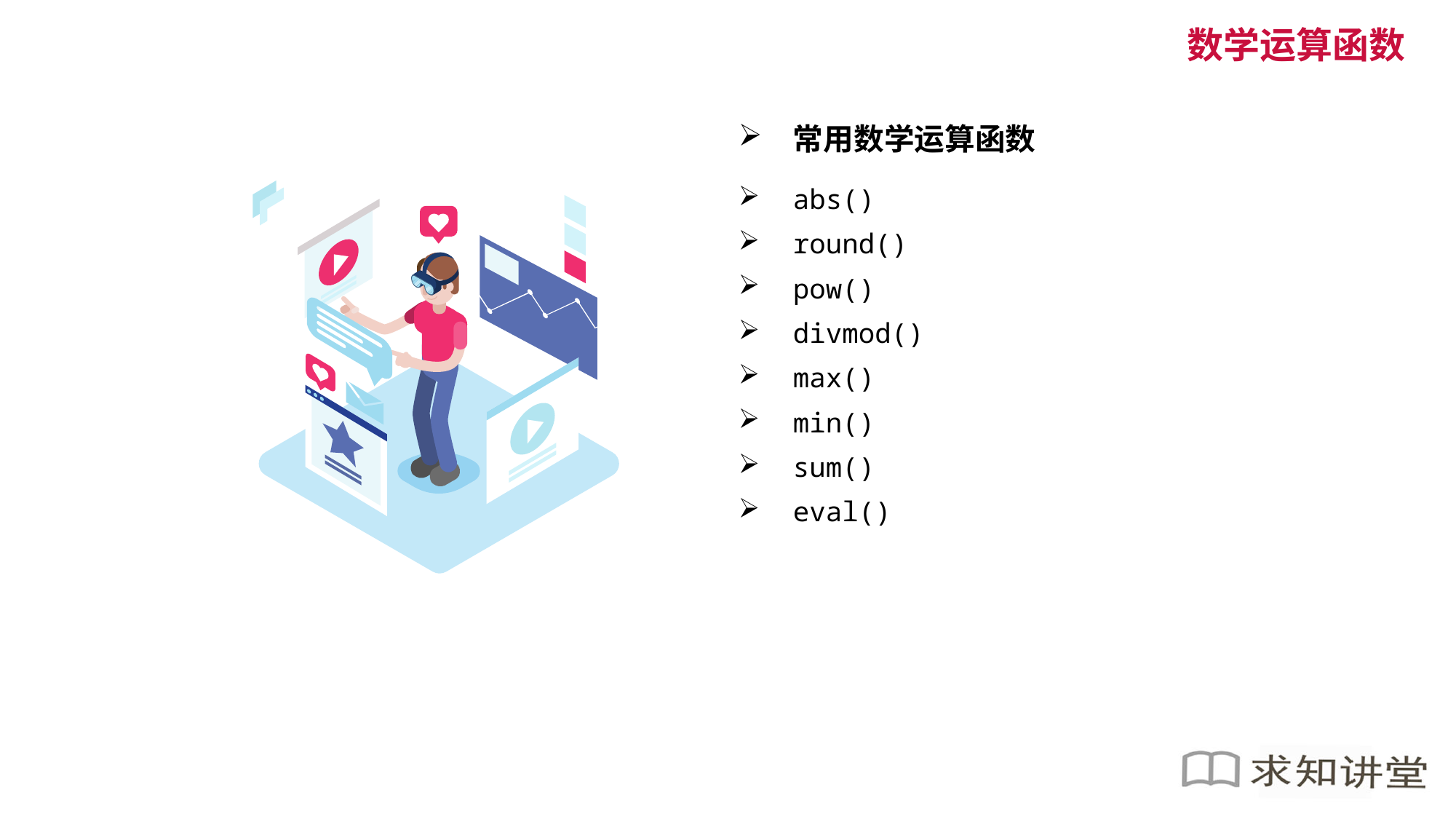

数学运算函数
常用数学运算函数

abs()
round()
pow()
divmod()
max()
min()
sum()
eval()